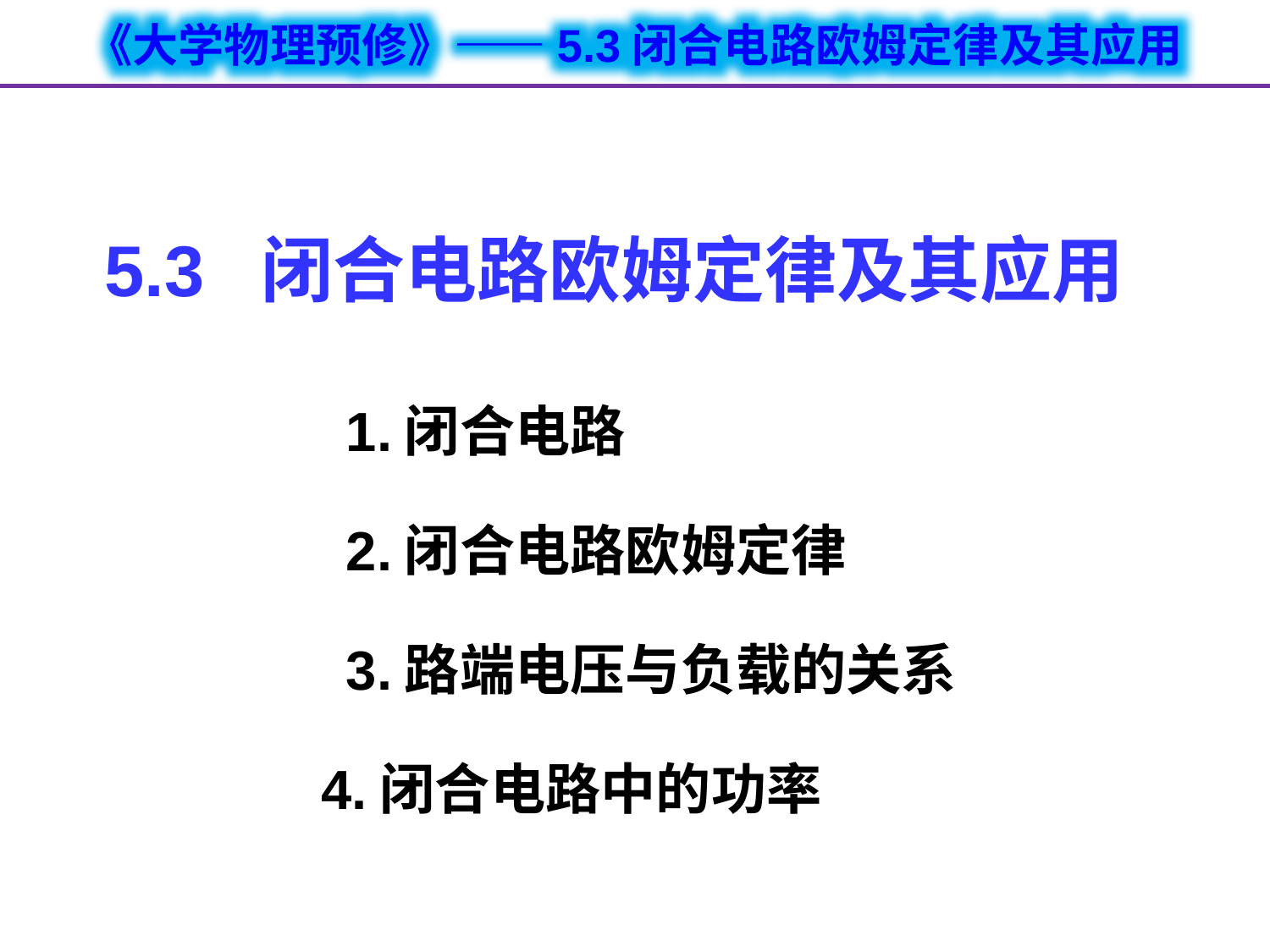

# 5.3  闭合电路欧姆定律及其应用
    1.闭合电路
    2.闭合电路欧姆定律
    3.路端电压与负载的关系
     4.闭合电路中的功率